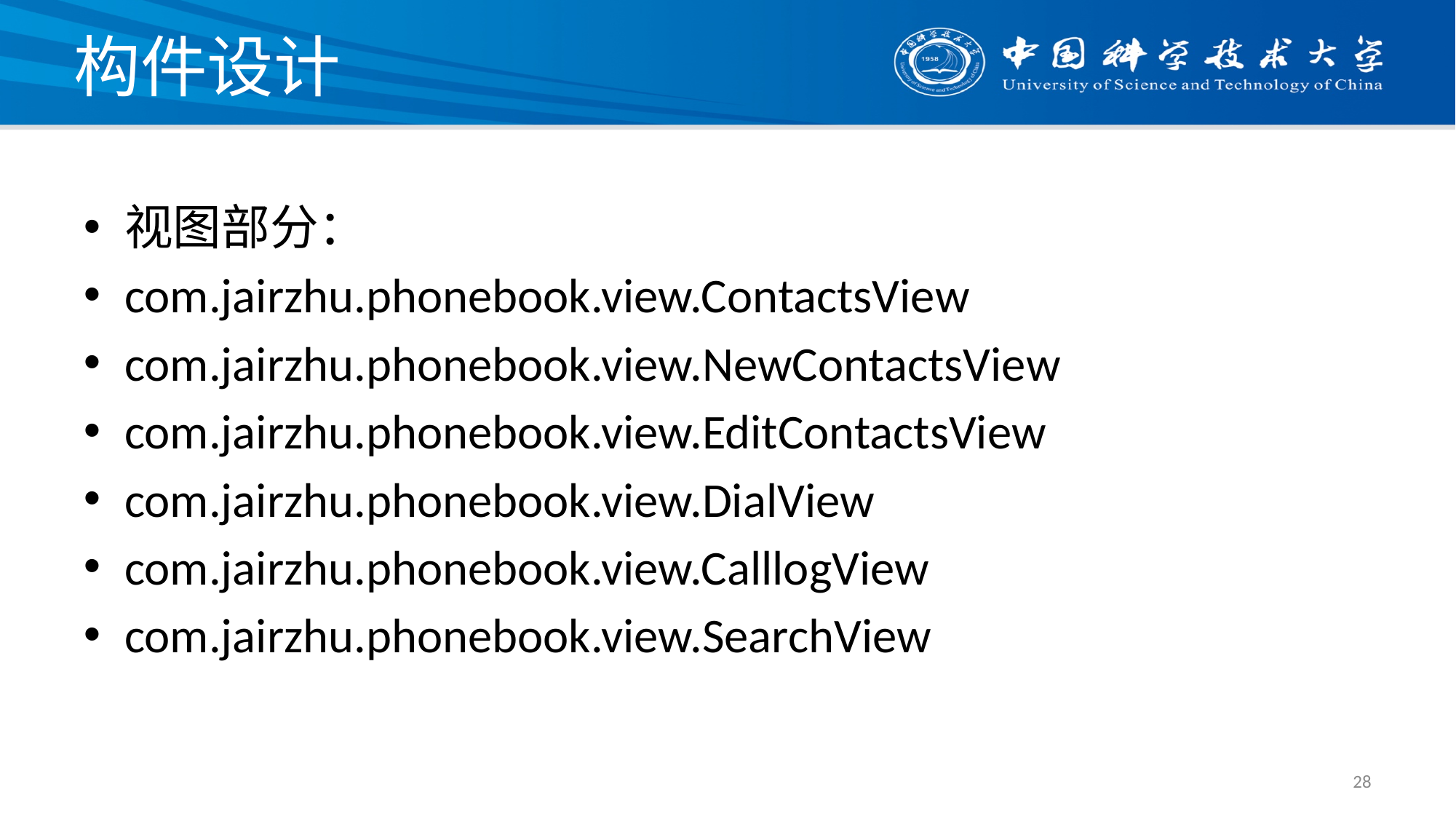

# 构件设计
视图部分：
com.jairzhu.phonebook.view.ContactsView
com.jairzhu.phonebook.view.NewContactsView
com.jairzhu.phonebook.view.EditContactsView
com.jairzhu.phonebook.view.DialView
com.jairzhu.phonebook.view.CalllogView
com.jairzhu.phonebook.view.SearchView
28